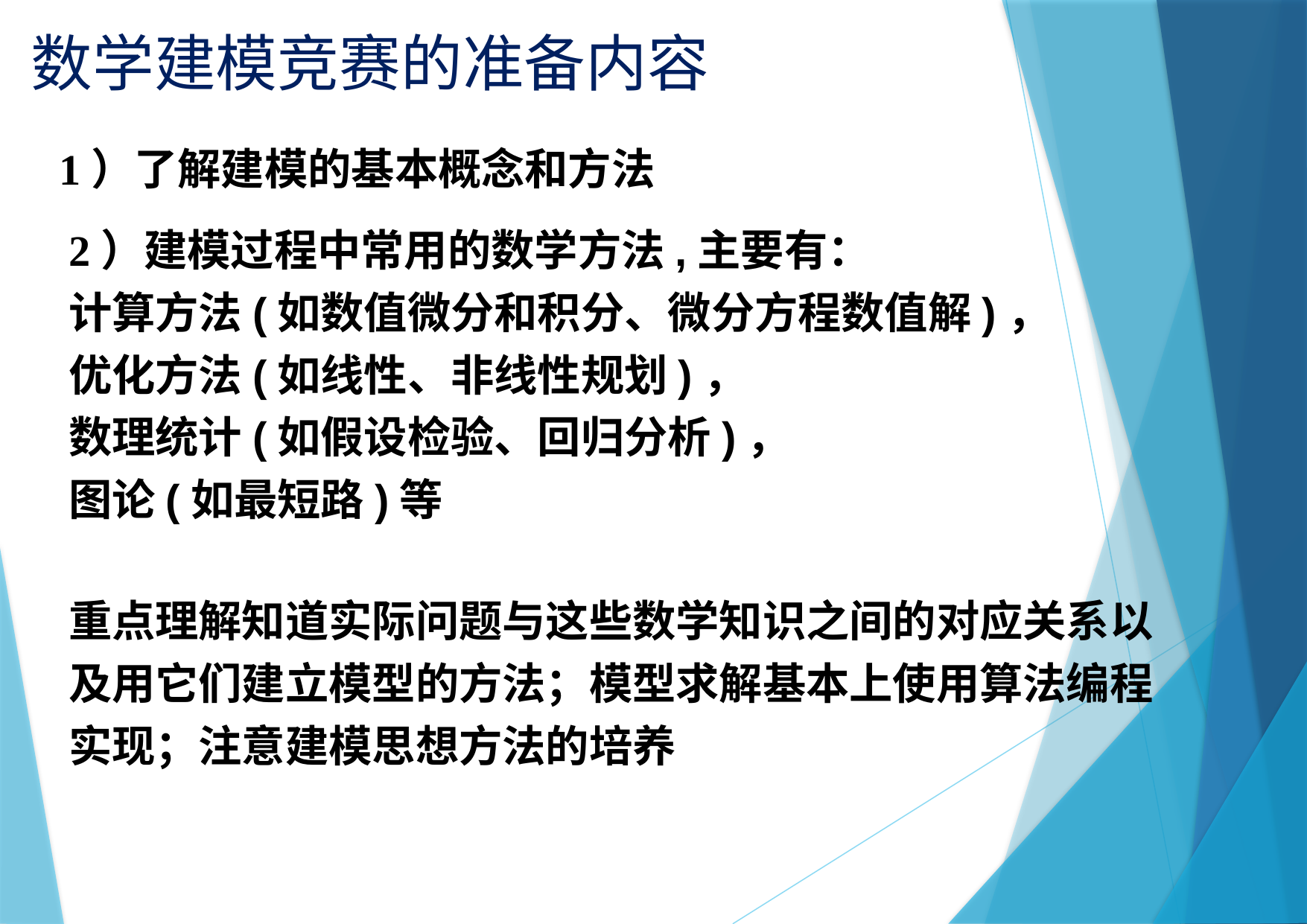

# 数学建模竞赛的准备内容
1）了解建模的基本概念和方法
2）建模过程中常用的数学方法,主要有：
计算方法(如数值微分和积分、微分方程数值解)，
优化方法(如线性、非线性规划)，
数理统计(如假设检验、回归分析)，
图论(如最短路)等
重点理解知道实际问题与这些数学知识之间的对应关系以及用它们建立模型的方法；模型求解基本上使用算法编程实现；注意建模思想方法的培养